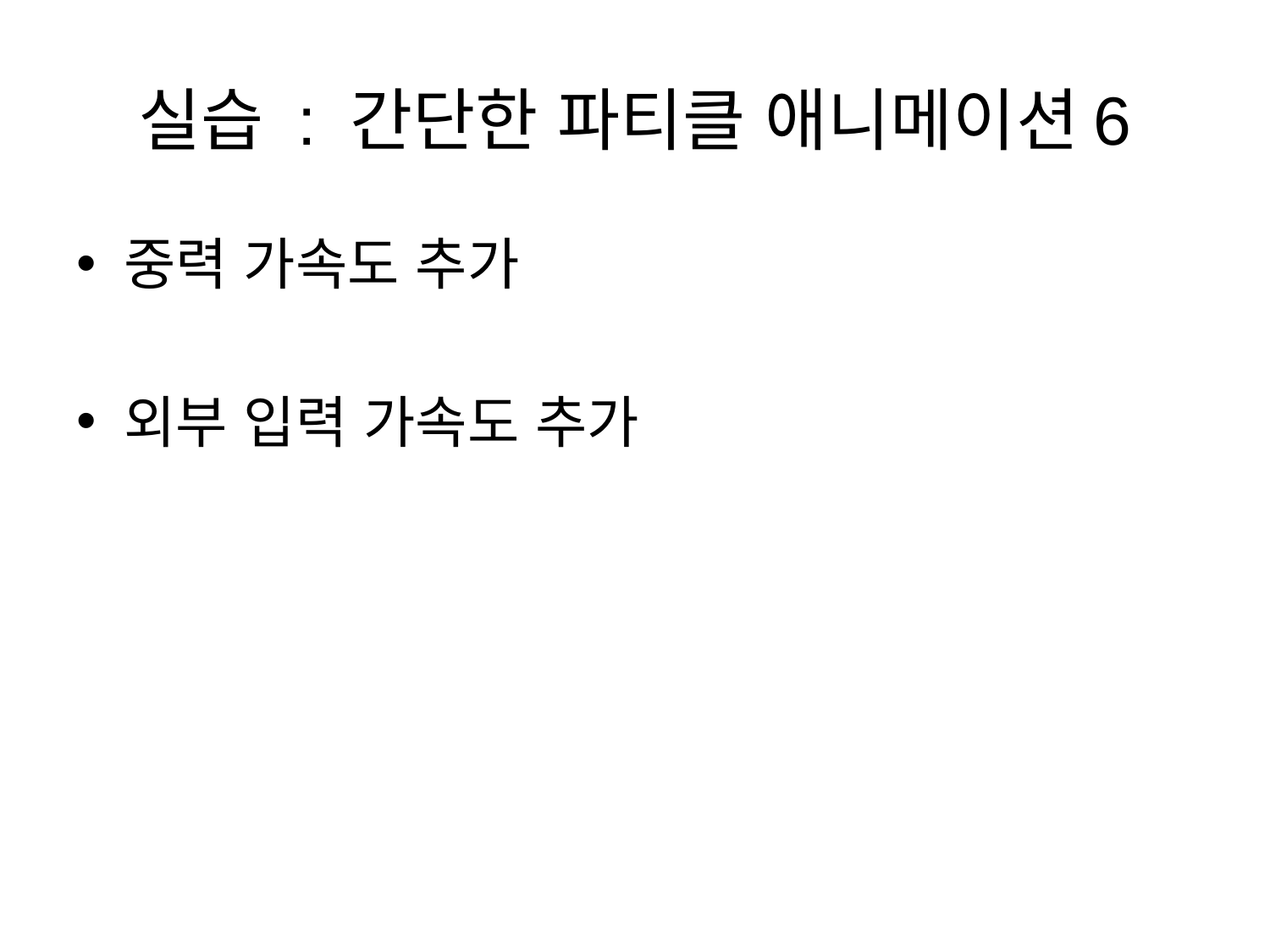

# 실습 : 간단한 파티클 애니메이션6
중력 가속도 추가

외부 입력 가속도 추가